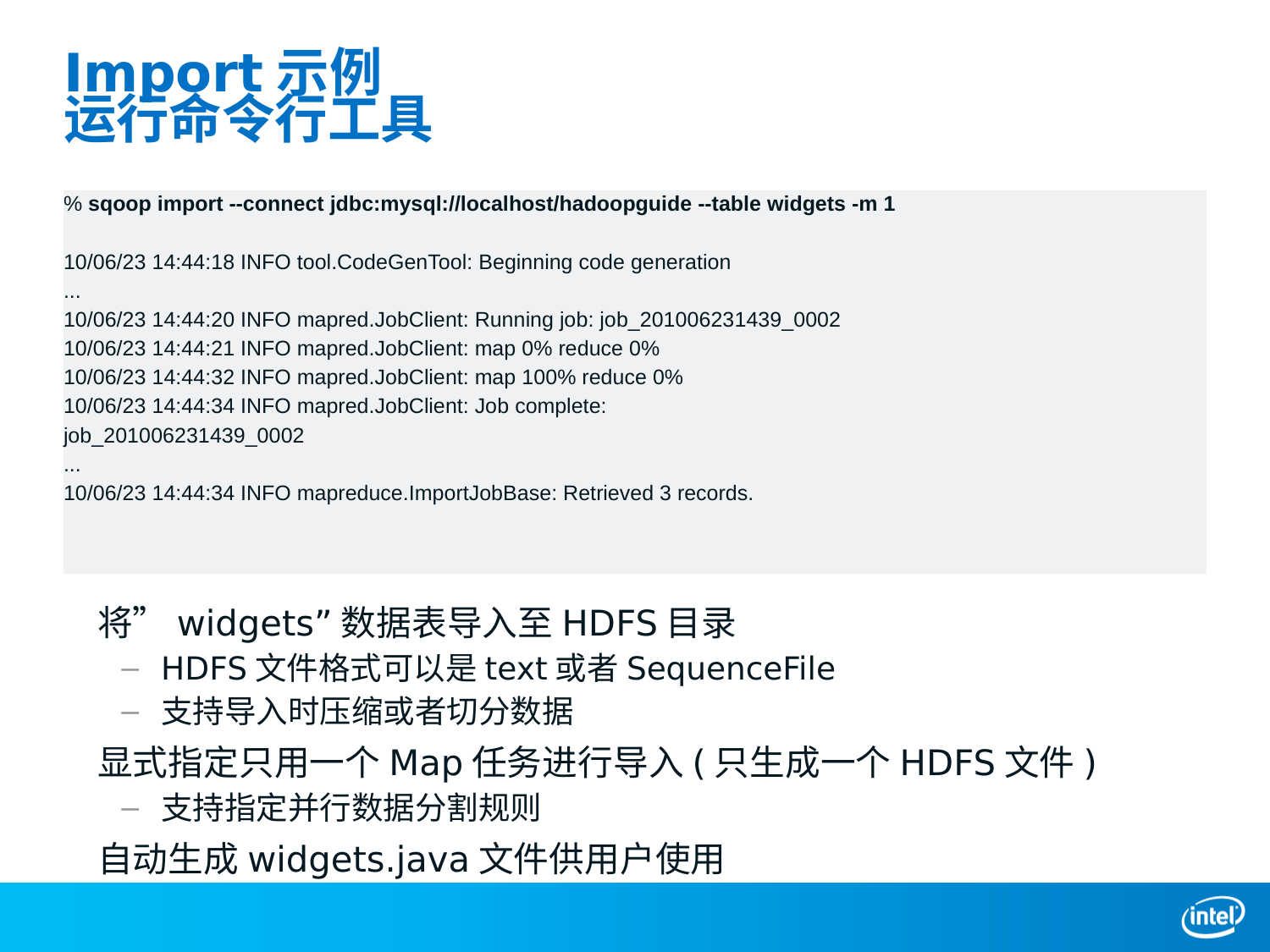

# Import示例 运行命令行工具
% sqoop import --connect jdbc:mysql://localhost/hadoopguide --table widgets -m 1

10/06/23 14:44:18 INFO tool.CodeGenTool: Beginning code generation
...
10/06/23 14:44:20 INFO mapred.JobClient: Running job: job_201006231439_0002
10/06/23 14:44:21 INFO mapred.JobClient: map 0% reduce 0%
10/06/23 14:44:32 INFO mapred.JobClient: map 100% reduce 0%
10/06/23 14:44:34 INFO mapred.JobClient: Job complete:
job_201006231439_0002
...
10/06/23 14:44:34 INFO mapreduce.ImportJobBase: Retrieved 3 records.

将”widgets”数据表导入至HDFS目录
HDFS文件格式可以是text或者SequenceFile
支持导入时压缩或者切分数据
显式指定只用一个Map任务进行导入(只生成一个HDFS文件)
支持指定并行数据分割规则
自动生成widgets.java文件供用户使用